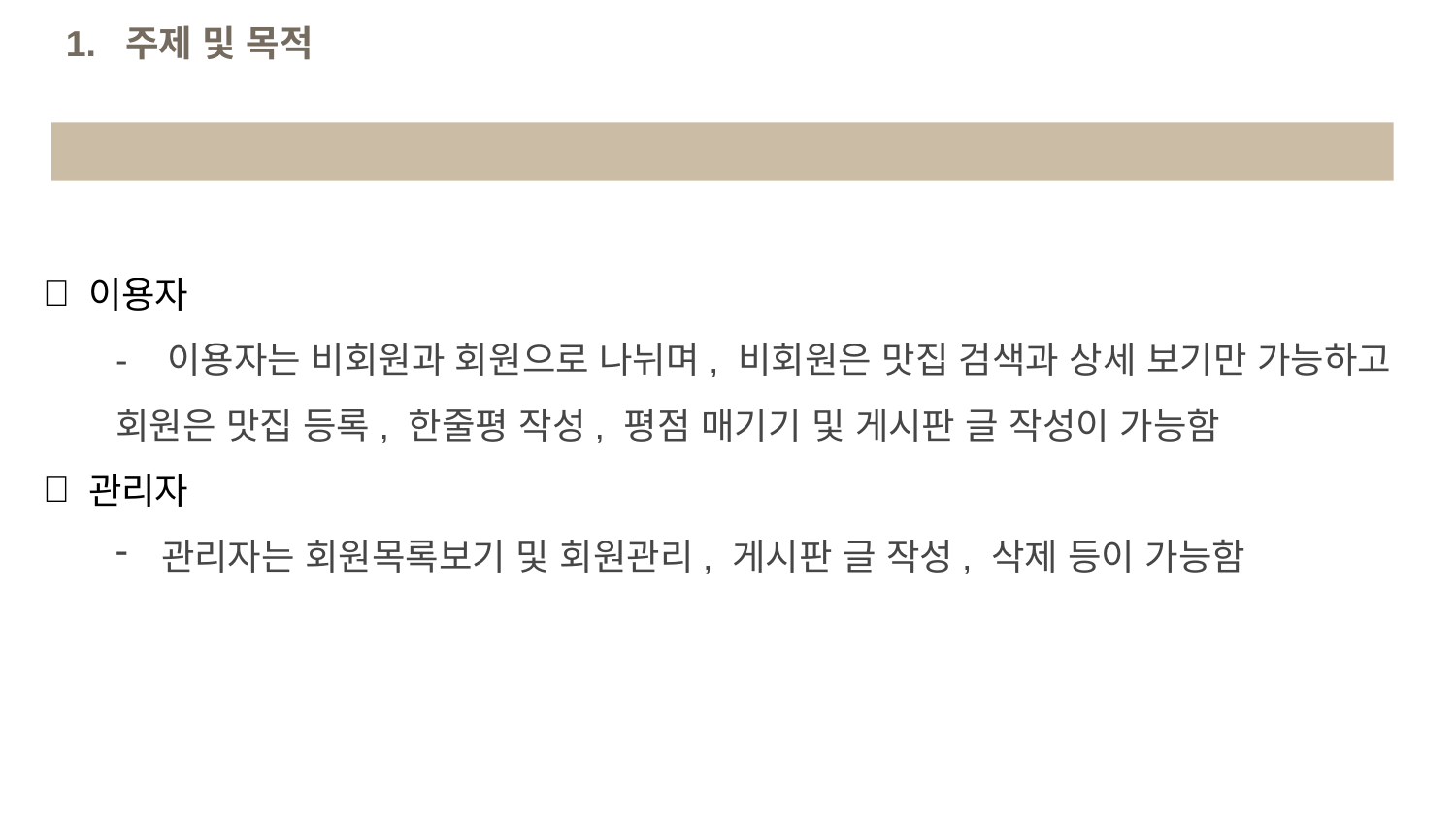

1.  주제 및 목적

이용자
-   이용자는 비회원과 회원으로 나뉘며, 비회원은 맛집 검색과 상세 보기만 가능하고 회원은 맛집 등록, 한줄평 작성, 평점 매기기 및 게시판 글 작성이 가능함
관리자
관리자는 회원목록보기 및 회원관리, 게시판 글 작성, 삭제 등이 가능함